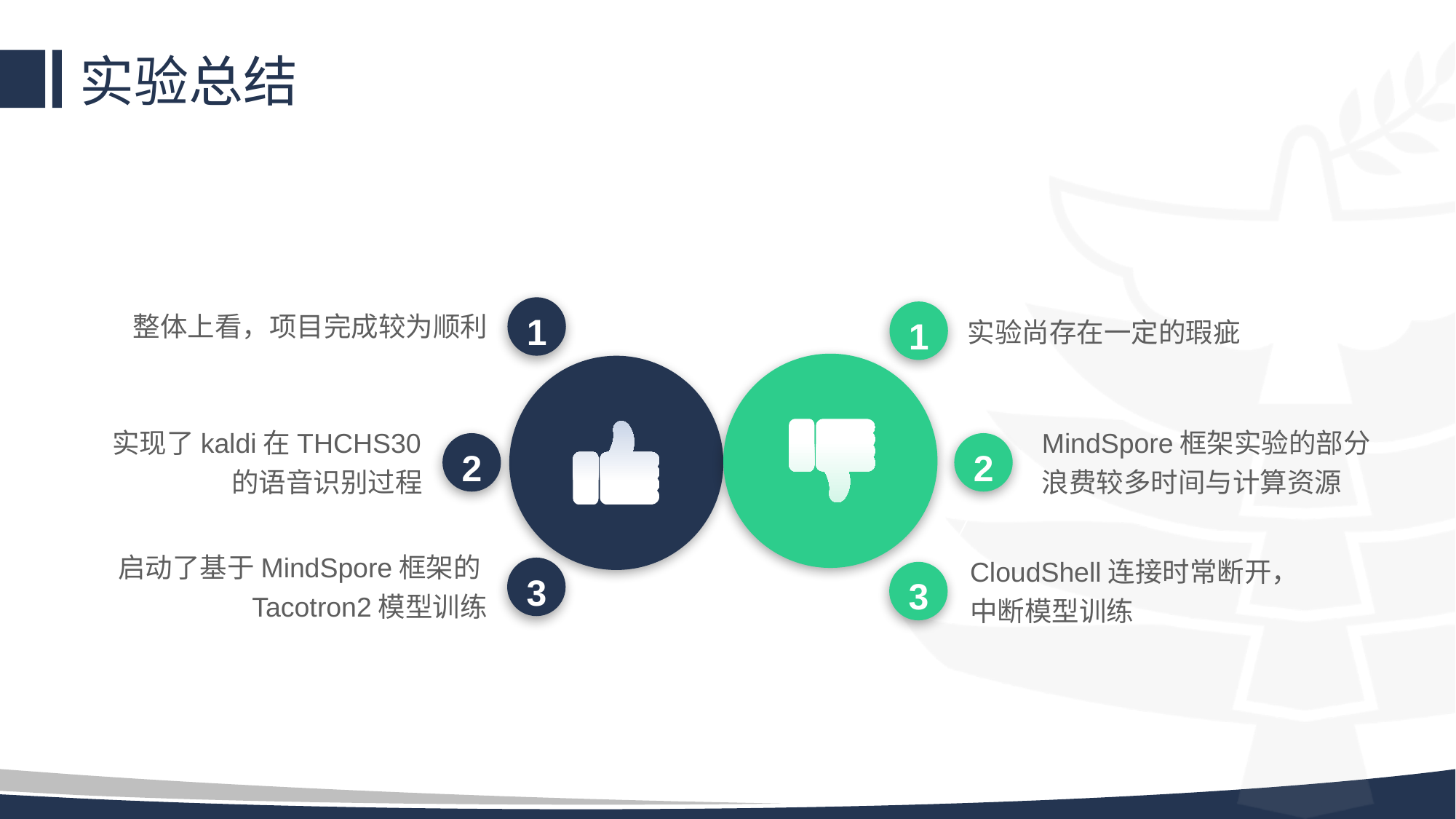

# 实验总结
1
整体上看，项目完成较为顺利
1
实验尚存在一定的瑕疵

MindSpore框架实验的部分
浪费较多时间与计算资源
2
实现了kaldi在THCHS30的语音识别过程
2
启动了基于MindSpore框架的Tacotron2模型训练
3
CloudShell连接时常断开，
中断模型训练
3